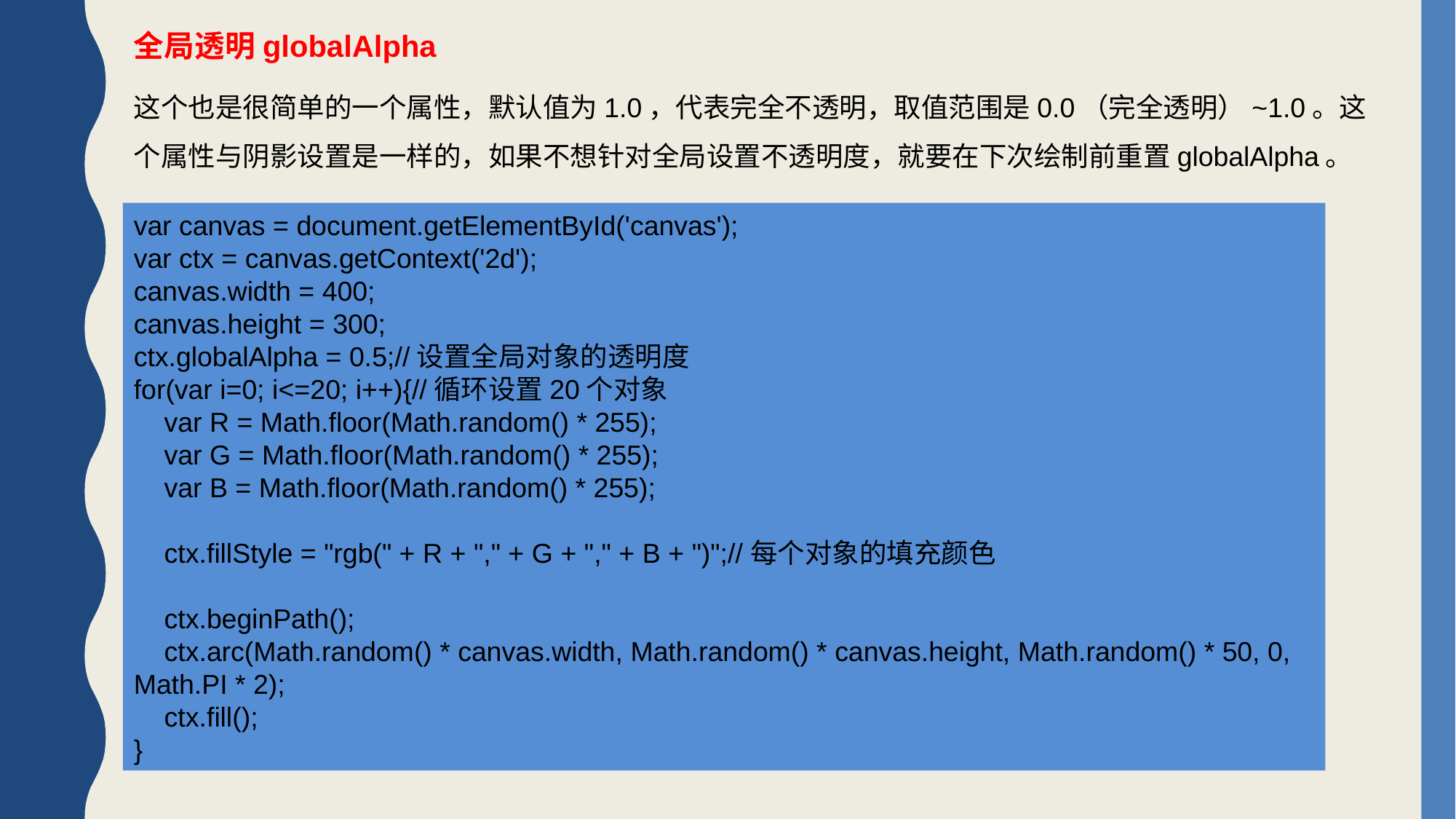

全局透明globalAlpha
这个也是很简单的一个属性，默认值为1.0，代表完全不透明，取值范围是0.0（完全透明）~1.0。这个属性与阴影设置是一样的，如果不想针对全局设置不透明度，就要在下次绘制前重置globalAlpha。
var canvas = document.getElementById('canvas');
var ctx = canvas.getContext('2d');
canvas.width = 400;
canvas.height = 300;
ctx.globalAlpha = 0.5;//设置全局对象的透明度
for(var i=0; i<=20; i++){//循环设置20个对象
    var R = Math.floor(Math.random() * 255);
    var G = Math.floor(Math.random() * 255);
    var B = Math.floor(Math.random() * 255);

    ctx.fillStyle = "rgb(" + R + "," + G + "," + B + ")";//每个对象的填充颜色

    ctx.beginPath();
    ctx.arc(Math.random() * canvas.width, Math.random() * canvas.height, Math.random() * 50, 0, Math.PI * 2);
    ctx.fill();
}